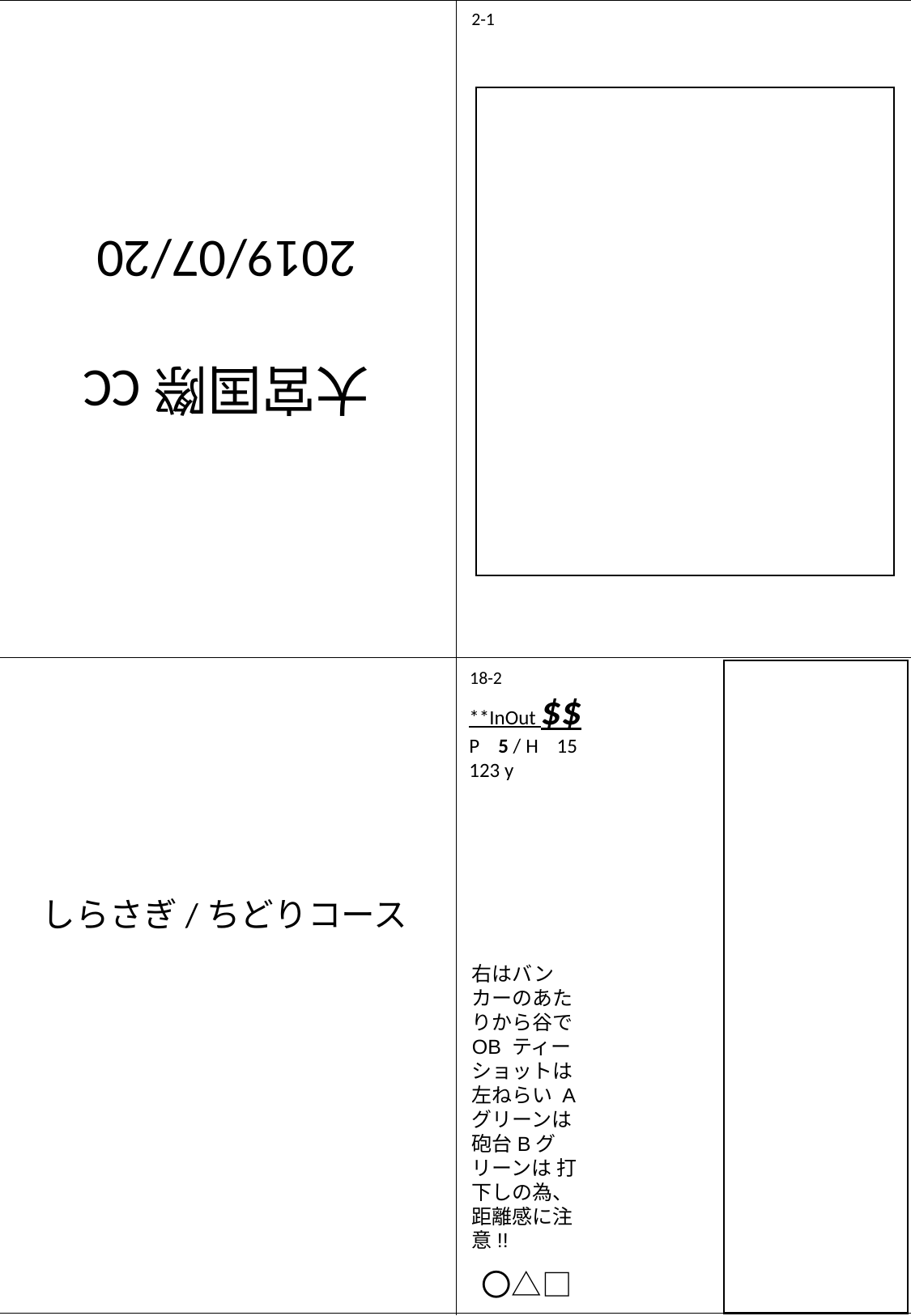

2-1

2019/07/20
大宮国際CC
18-2

**InOut $$
P    5 / H    15
123 y
しらさぎ/ちどりコース
右はバンカーのあたりから谷でOB ティーショットは左ねらい Aグリーンは砲台Bグリーンは 打下しの為、距離感に注意!!
〇△□